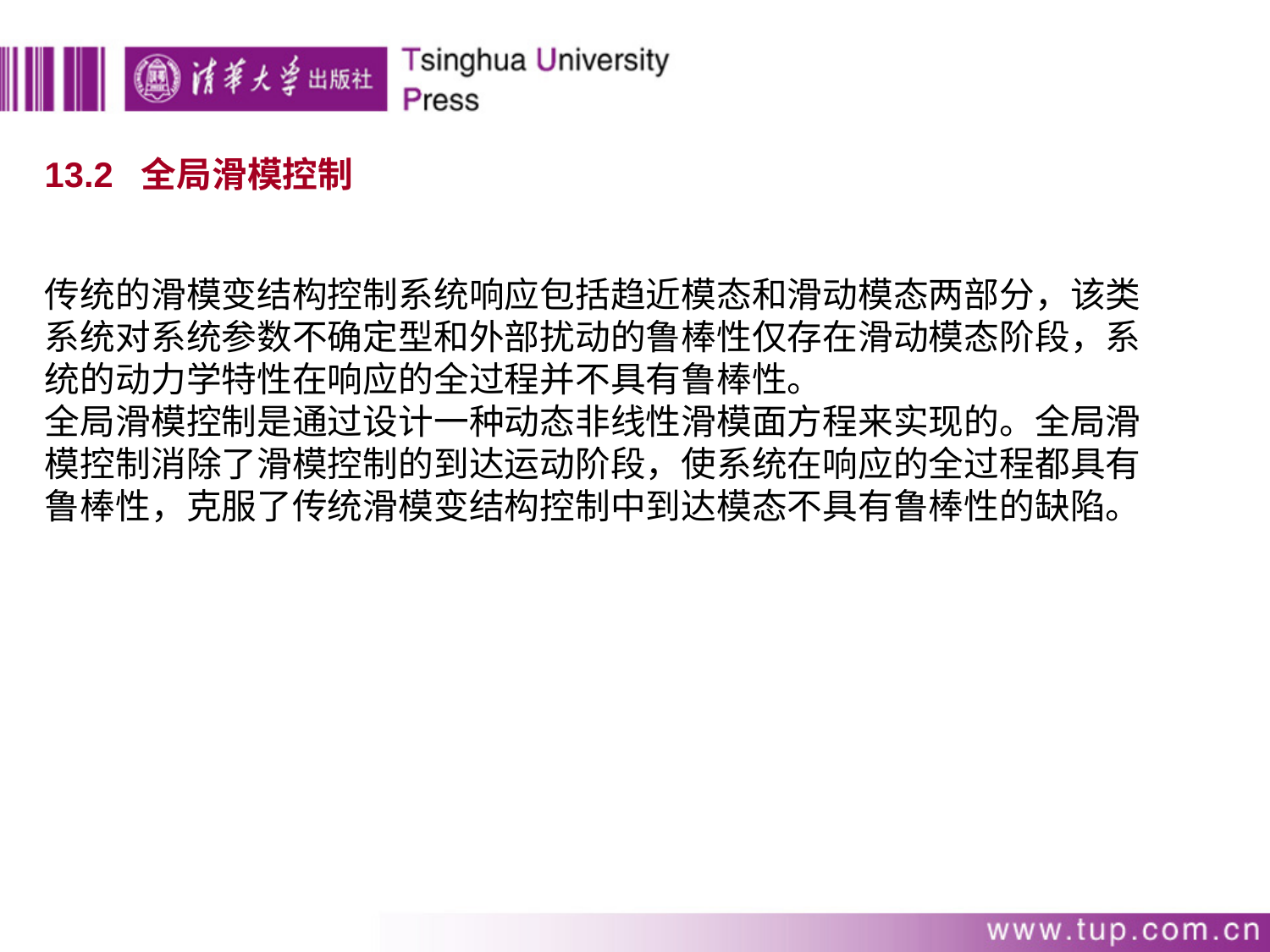

13.2  全局滑模控制
传统的滑模变结构控制系统响应包括趋近模态和滑动模态两部分，该类系统对系统参数不确定型和外部扰动的鲁棒性仅存在滑动模态阶段，系统的动力学特性在响应的全过程并不具有鲁棒性。
全局滑模控制是通过设计一种动态非线性滑模面方程来实现的。全局滑模控制消除了滑模控制的到达运动阶段，使系统在响应的全过程都具有鲁棒性，克服了传统滑模变结构控制中到达模态不具有鲁棒性的缺陷。